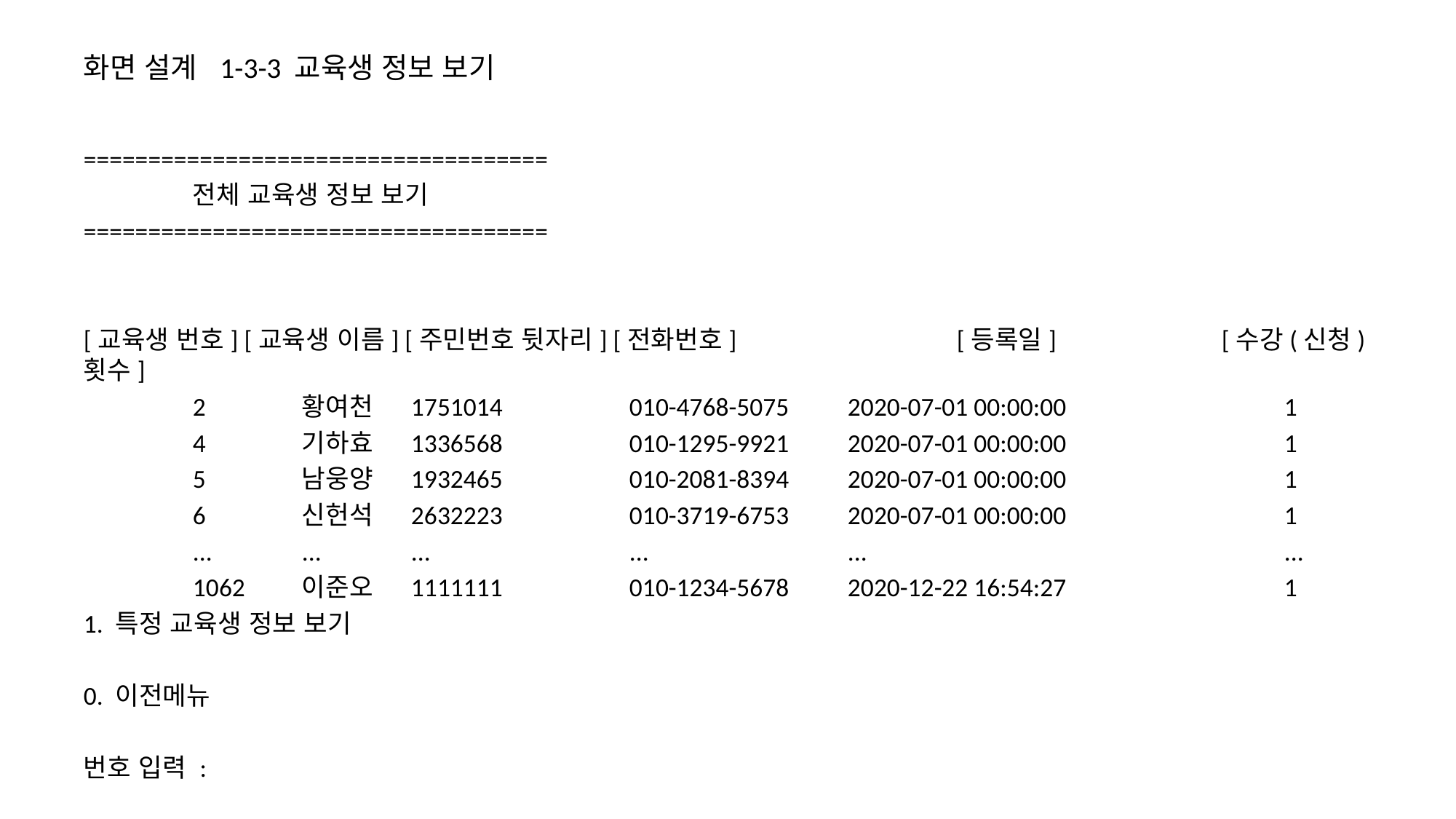

# 화면 설계  1-3-3 교육생 정보 보기

====================================
       	전체 교육생 정보 보기
====================================

[교육생 번호] [교육생 이름] [주민번호 뒷자리] [전화번호] 		[등록일] 		        [수강(신청) 횟수]
	2	황여천	1751014		010-4768-5075	2020-07-01 00:00:00		1
	4	기하효	1336568		010-1295-9921	2020-07-01 00:00:00		1
	5	남웅양	1932465		010-2081-8394	2020-07-01 00:00:00		1
	6	신헌석	2632223		010-3719-6753	2020-07-01 00:00:00		1
	...	...	...		...		...				...
	1062	이준오	1111111		010-1234-5678	2020-12-22 16:54:27		1
1. 특정 교육생 정보 보기

0. 이전메뉴

번호 입력 :